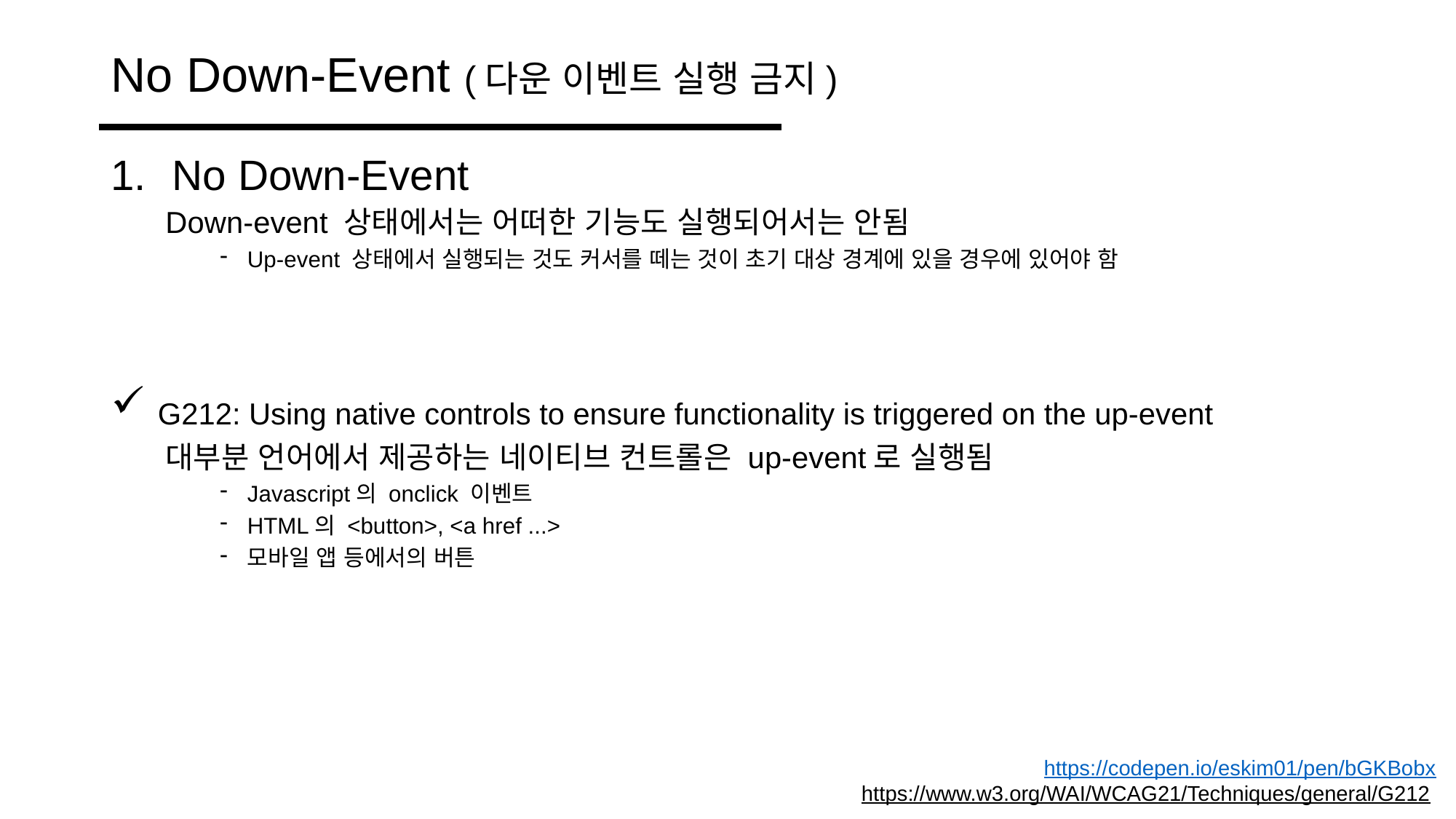

# No Down-Event (다운 이벤트 실행 금지)
No Down-Event
Down-event 상태에서는 어떠한 기능도 실행되어서는 안됨
Up-event 상태에서 실행되는 것도 커서를 떼는 것이 초기 대상 경계에 있을 경우에 있어야 함

 G212: Using native controls to ensure functionality is triggered on the up-event
대부분 언어에서 제공하는 네이티브 컨트롤은 up-event로 실행됨
Javascript의 onclick 이벤트
HTML의 <button>, <a href ...>
모바일 앱 등에서의 버튼

https://codepen.io/eskim01/pen/bGKBobx
https://www.w3.org/WAI/WCAG21/Techniques/general/G212